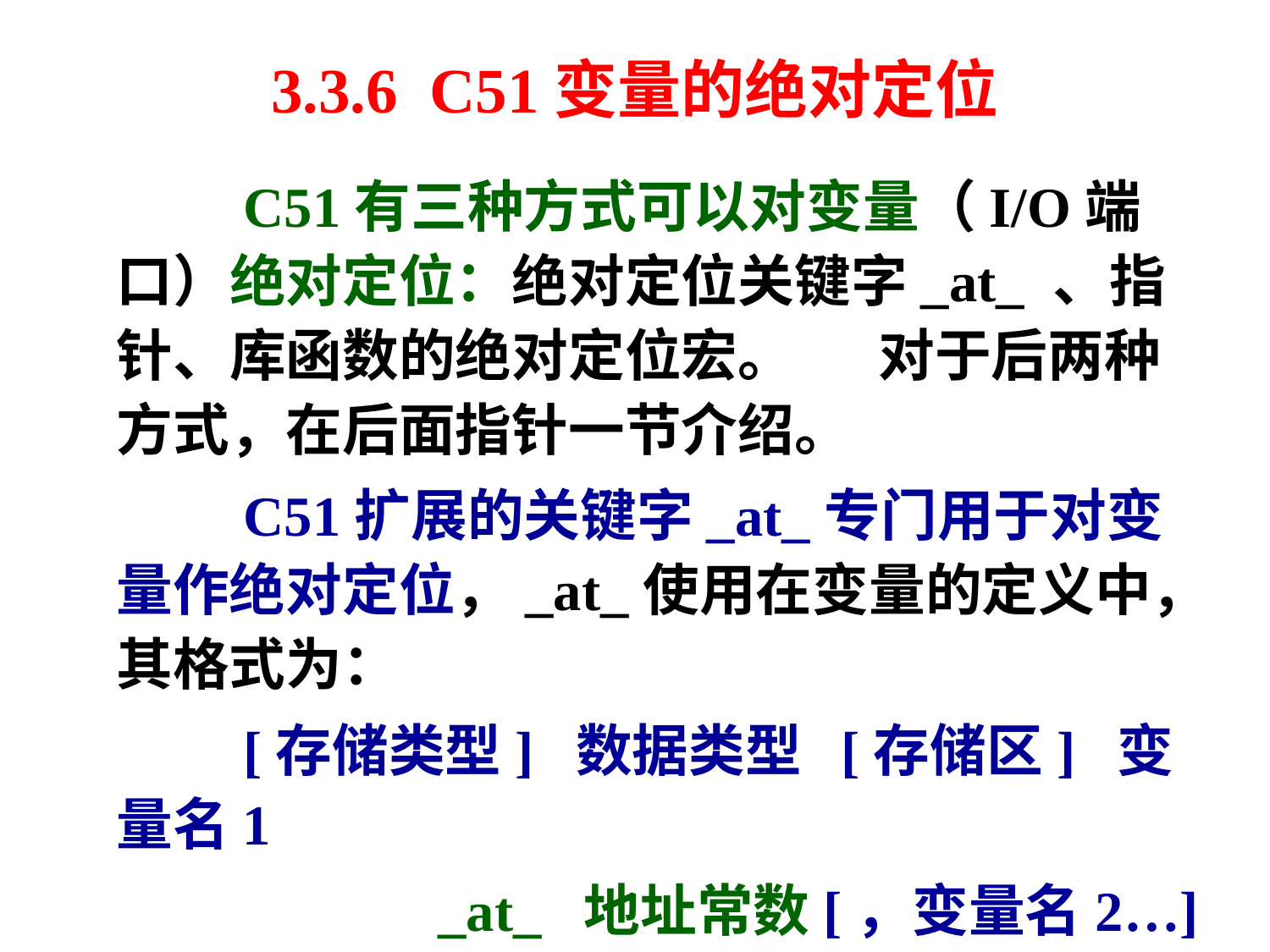

# 3.3.6  C51变量的绝对定位
		C51有三种方式可以对变量（I/O端口）绝对定位：绝对定位关键字_at_ 、指针、库函数的绝对定位宏。	对于后两种方式，在后面指针一节介绍。
		C51扩展的关键字_at_专门用于对变量作绝对定位，_at_使用在变量的定义中，其格式为：
		[存储类型]  数据类型  [存储区]  变量名1
_at_  地址常数[，变量名2…]